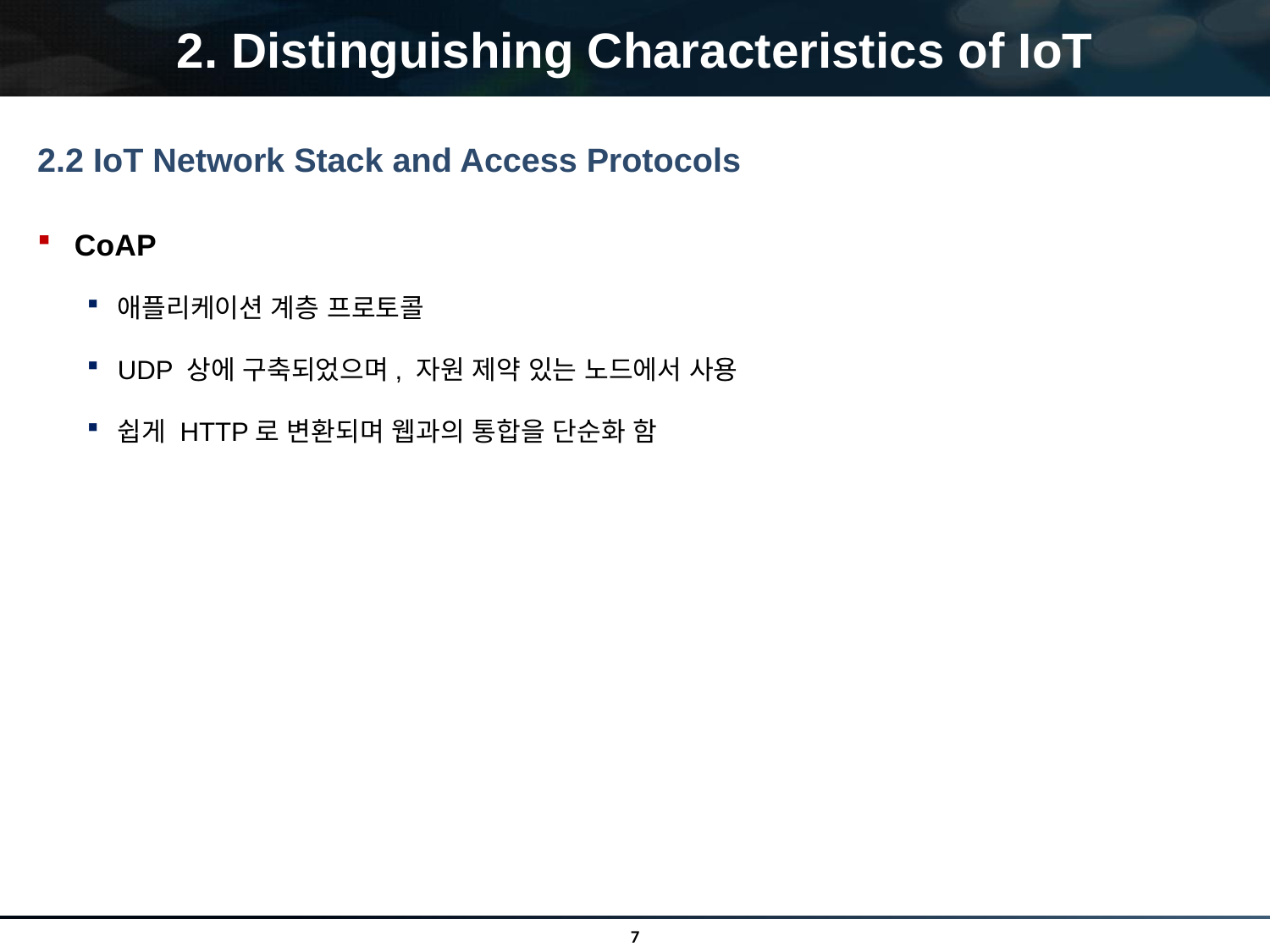

# 2. Distinguishing Characteristics of IoT
2.2 IoT Network Stack and Access Protocols
CoAP
애플리케이션 계층 프로토콜
UDP 상에 구축되었으며, 자원 제약 있는 노드에서 사용
쉽게 HTTP로 변환되며 웹과의 통합을 단순화 함